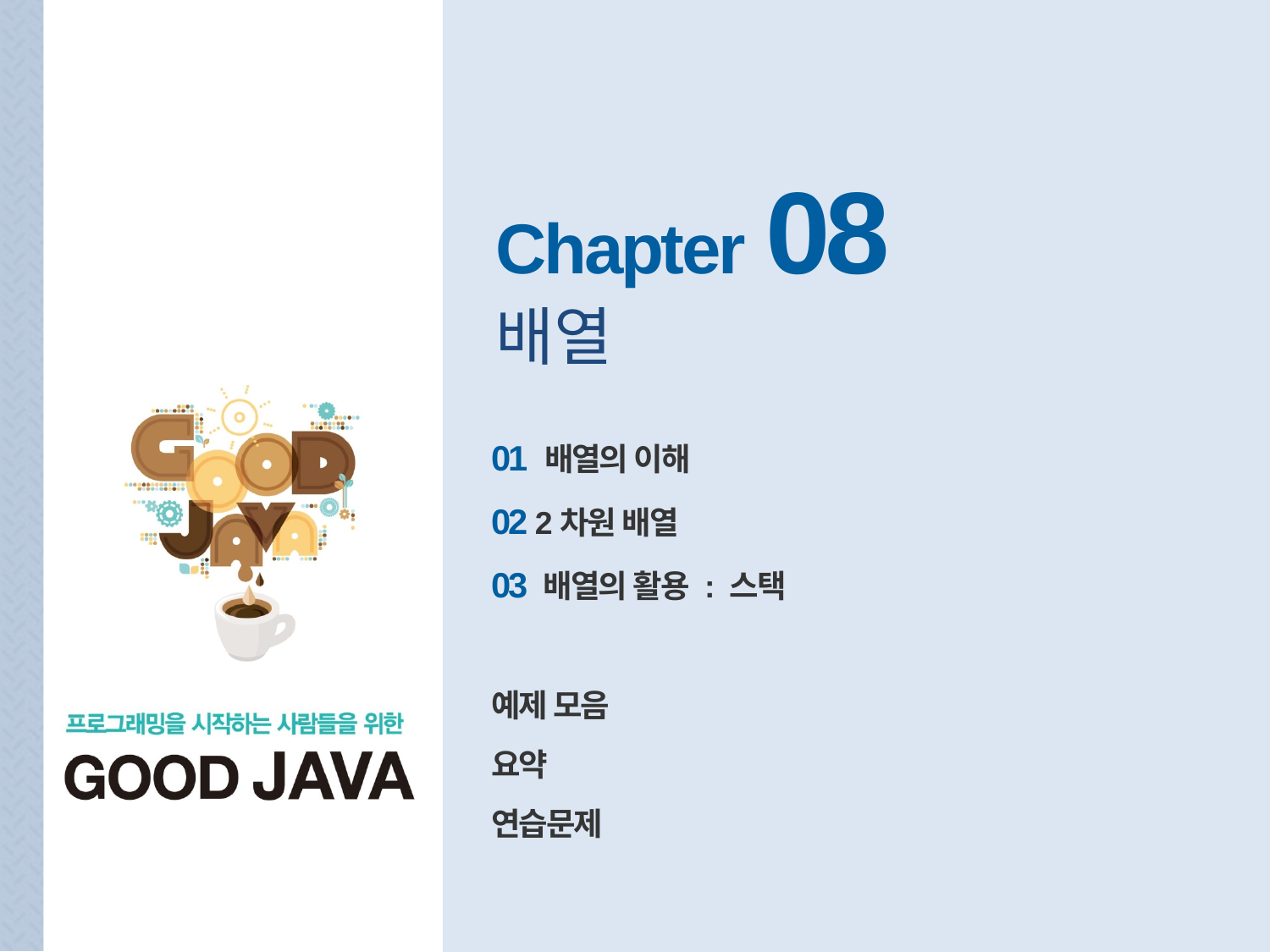

Chapter 08
배열
01 배열의 이해
02 2차원 배열
03 배열의 활용 : 스택

예제 모음
요약
연습문제